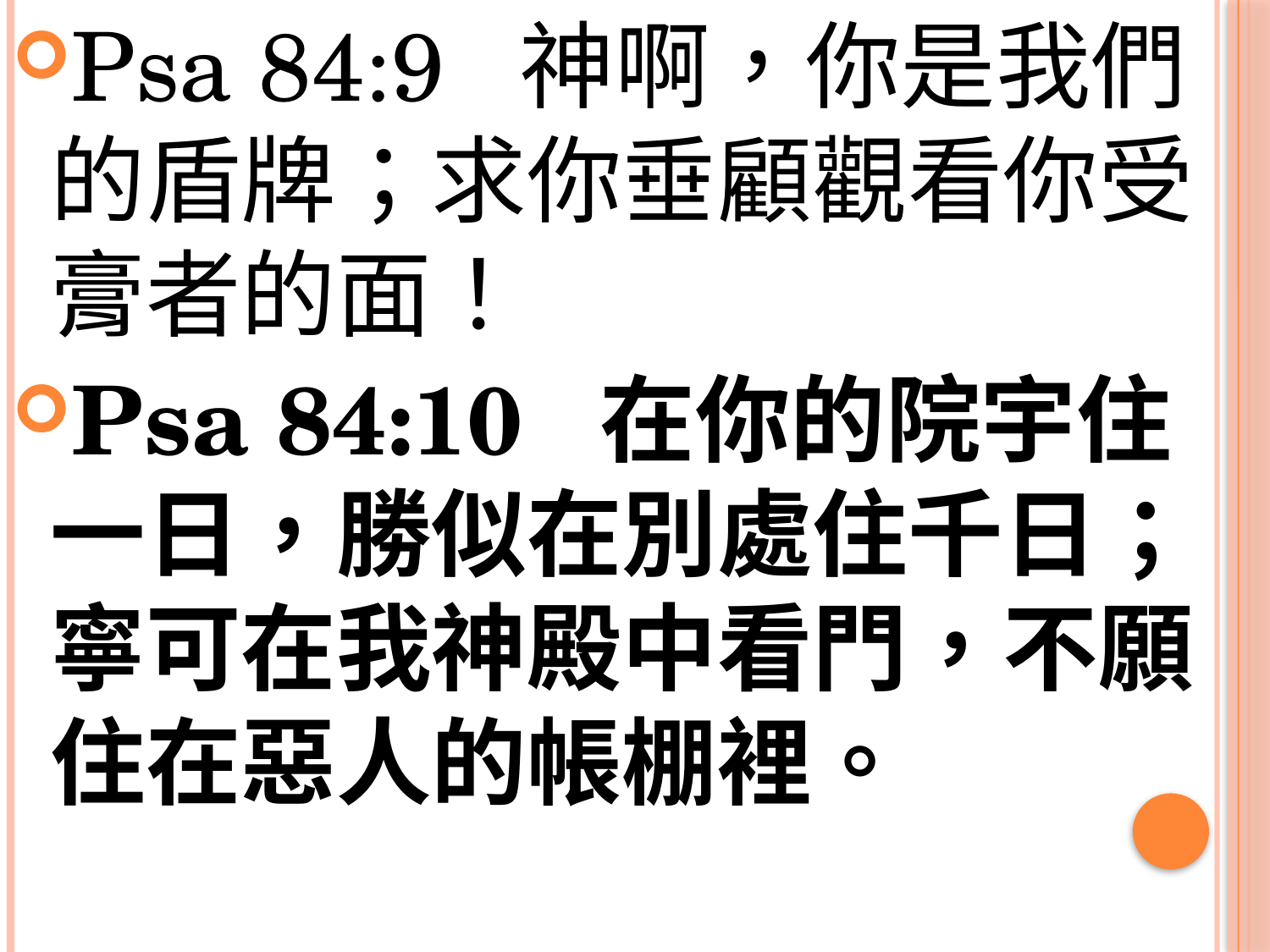

Psa 84:9  神啊，你是我們的盾牌；求你垂顧觀看你受膏者的面！
Psa 84:10  在你的院宇住一日，勝似在別處住千日；寧可在我神殿中看門，不願住在惡人的帳棚裡。